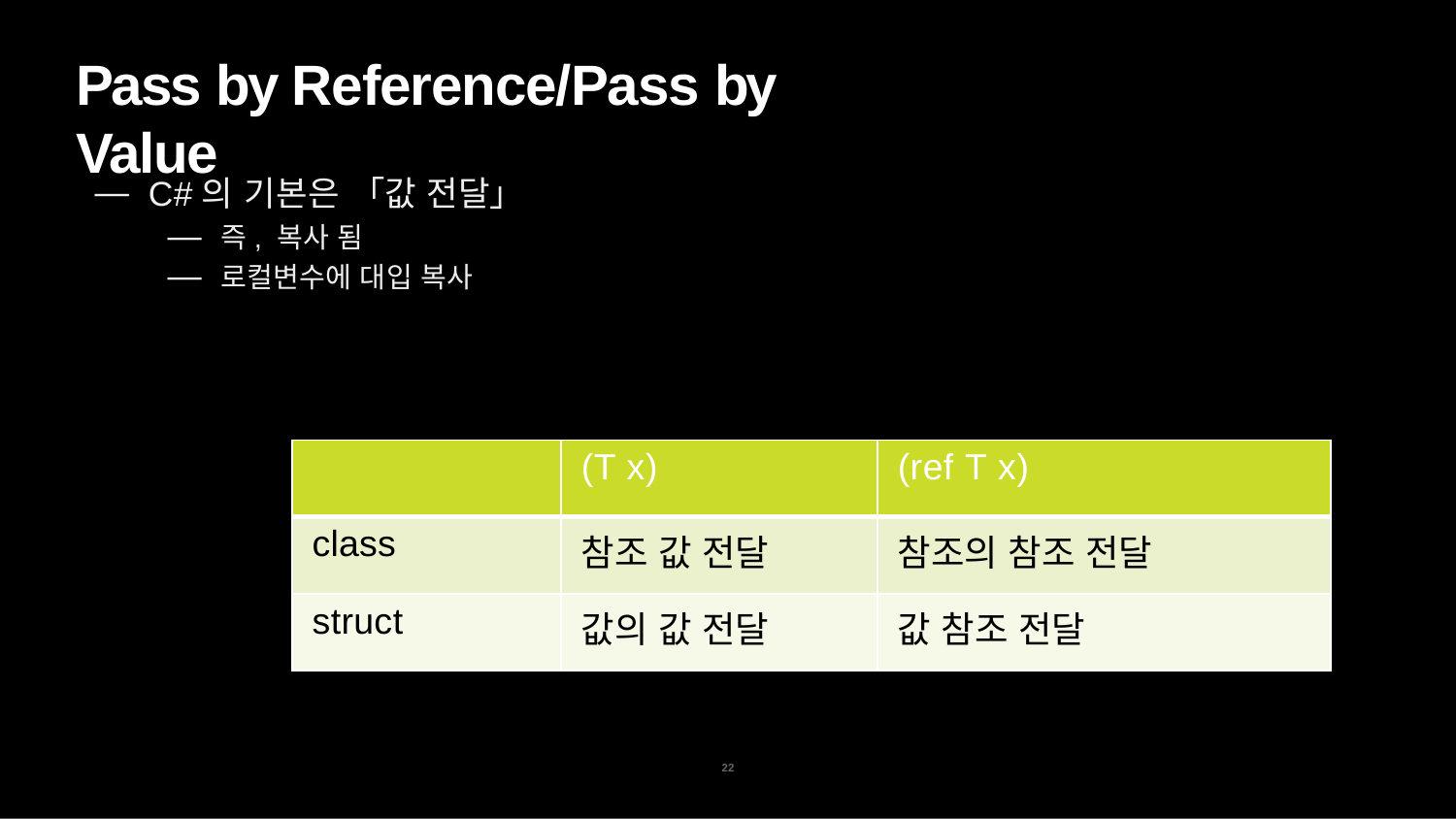

# Pass by Reference/Pass by Value
C#의 기본은 「값 전달」
즉, 복사 됨
로컬변수에 대입 복사
|  | (T x) | (ref T x) |
| --- | --- | --- |
| class | 참조 값 전달 | 참조의 참조 전달 |
| struct | 값의 값 전달 | 값 참조 전달 |
22